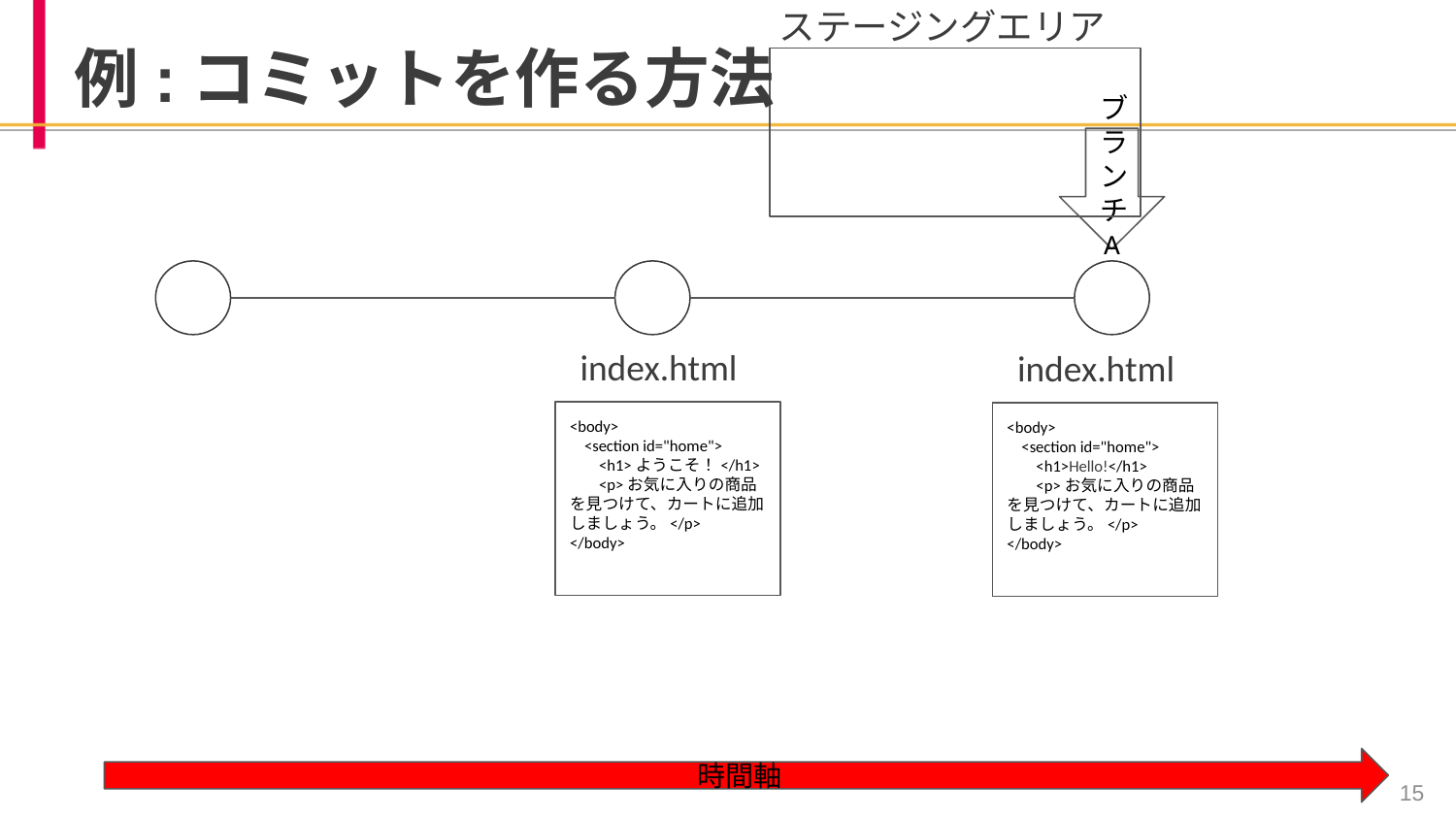

ステージングエリア
# 例:コミットを作る方法

ブランチA

index.html
index.html
<body>
    <section id="home">
        <h1>ようこそ！</h1>
        <p>お気に入りの商品を見つけて、カートに追加しましょう。</p>
</body>

<body>
    <section id="home">
        <h1>Hello!</h1>
        <p>お気に入りの商品を見つけて、カートに追加しましょう。</p>
</body>

時間軸
15